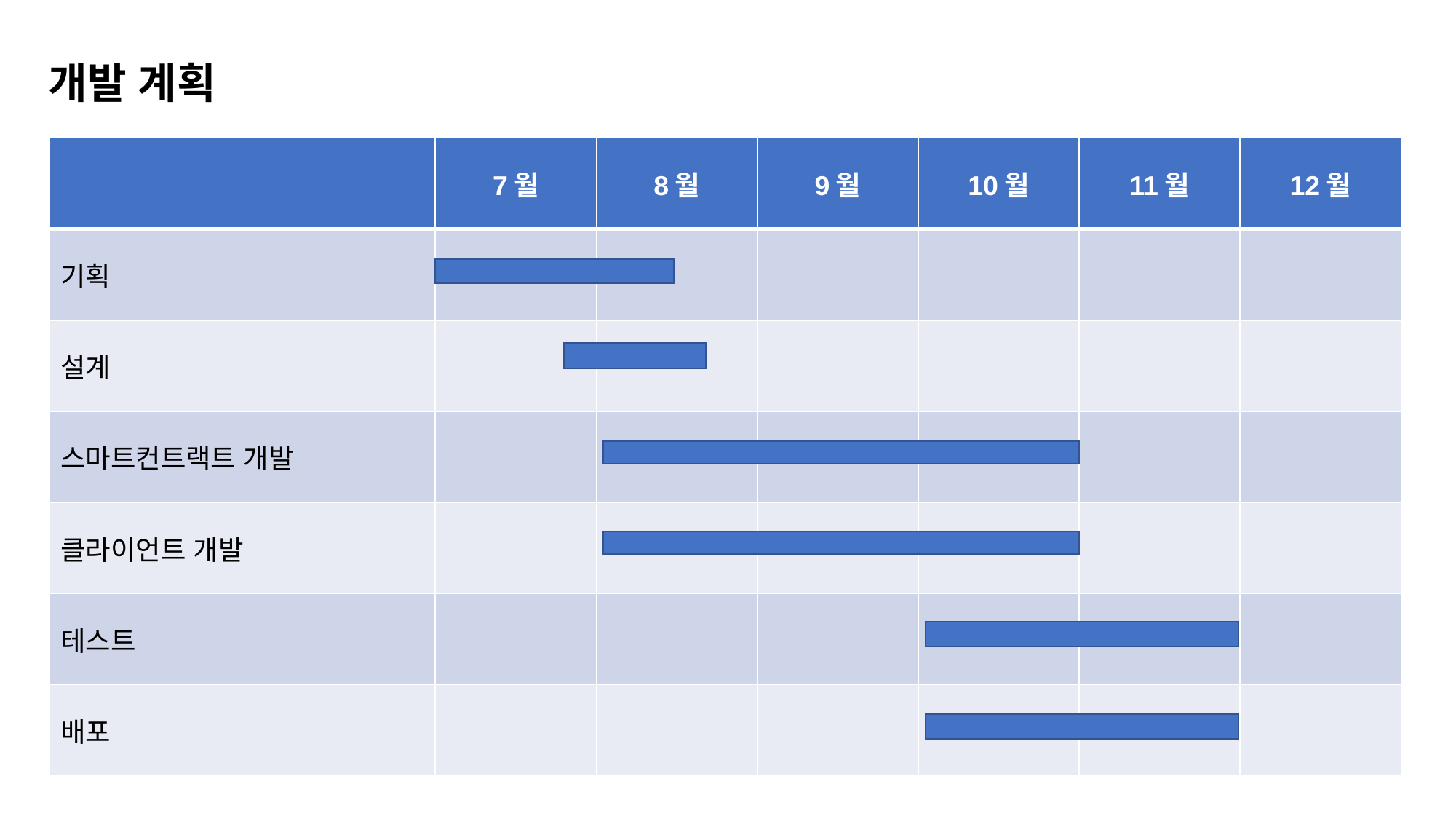

개발 계획
|  | 7월 | 8월 | 9월 | 10월 | 11월 | 12월 |
| --- | --- | --- | --- | --- | --- | --- |
| 기획 |  |  |  |  |  |  |
| 설계 |  |  |  |  |  |  |
| 스마트컨트랙트 개발 |  |  |  |  |  |  |
| 클라이언트 개발 |  |  |  |  |  |  |
| 테스트 |  |  |  |  |  |  |
| 배포 |  |  |  |  |  |  |